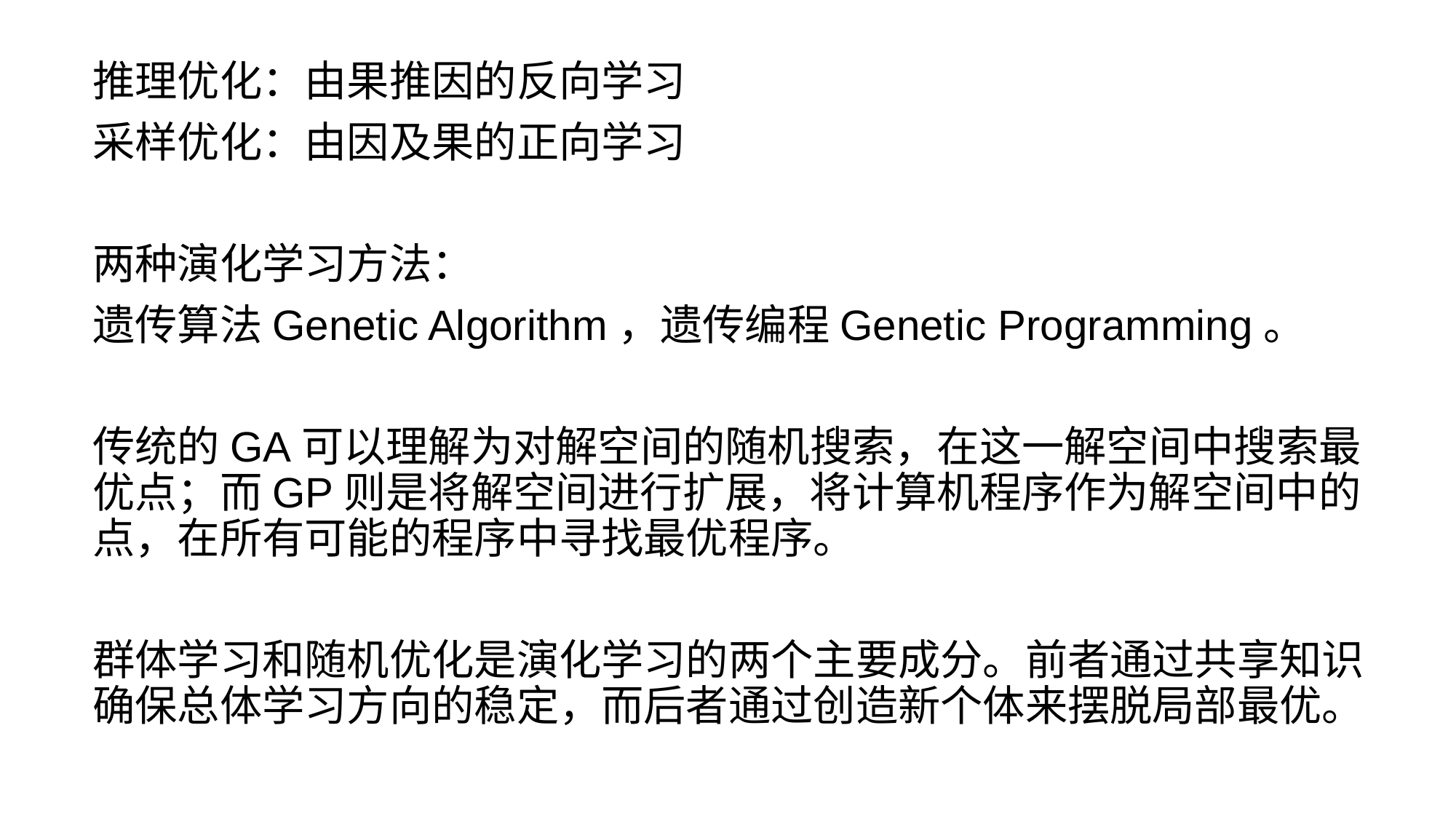

推理优化：由果推因的反向学习
采样优化：由因及果的正向学习

两种演化学习方法：
遗传算法Genetic Algorithm，遗传编程Genetic Programming。

传统的GA可以理解为对解空间的随机搜索，在这一解空间中搜索最优点；而GP则是将解空间进行扩展，将计算机程序作为解空间中的点，在所有可能的程序中寻找最优程序。

群体学习和随机优化是演化学习的两个主要成分。前者通过共享知识确保总体学习方向的稳定，而后者通过创造新个体来摆脱局部最优。